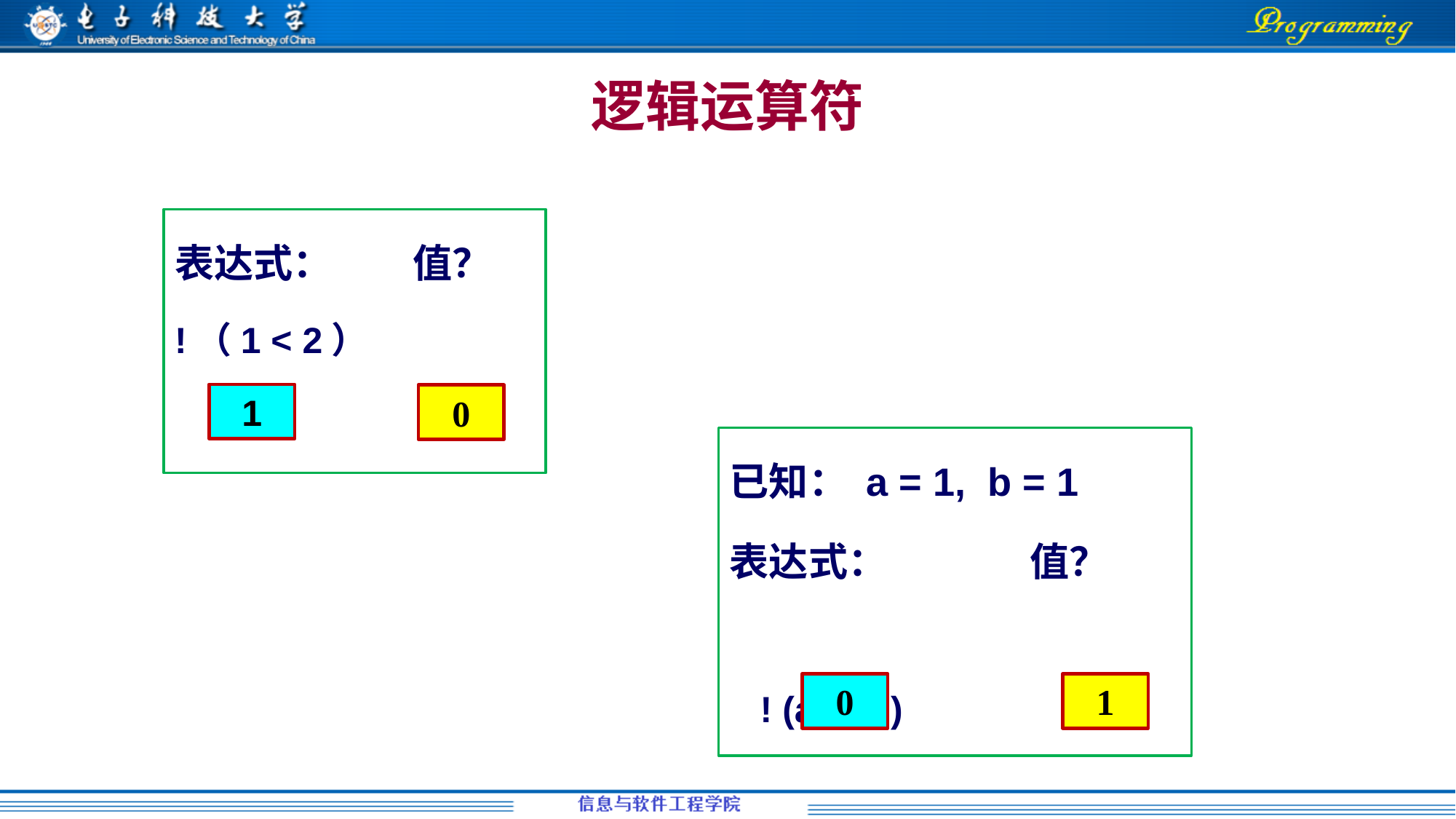

# 逻辑运算符
表达式：         值？
!（1 < 2）
1
0
已知： a = 1,  b = 1
表达式：                值？
   ! (a != b)

1
0